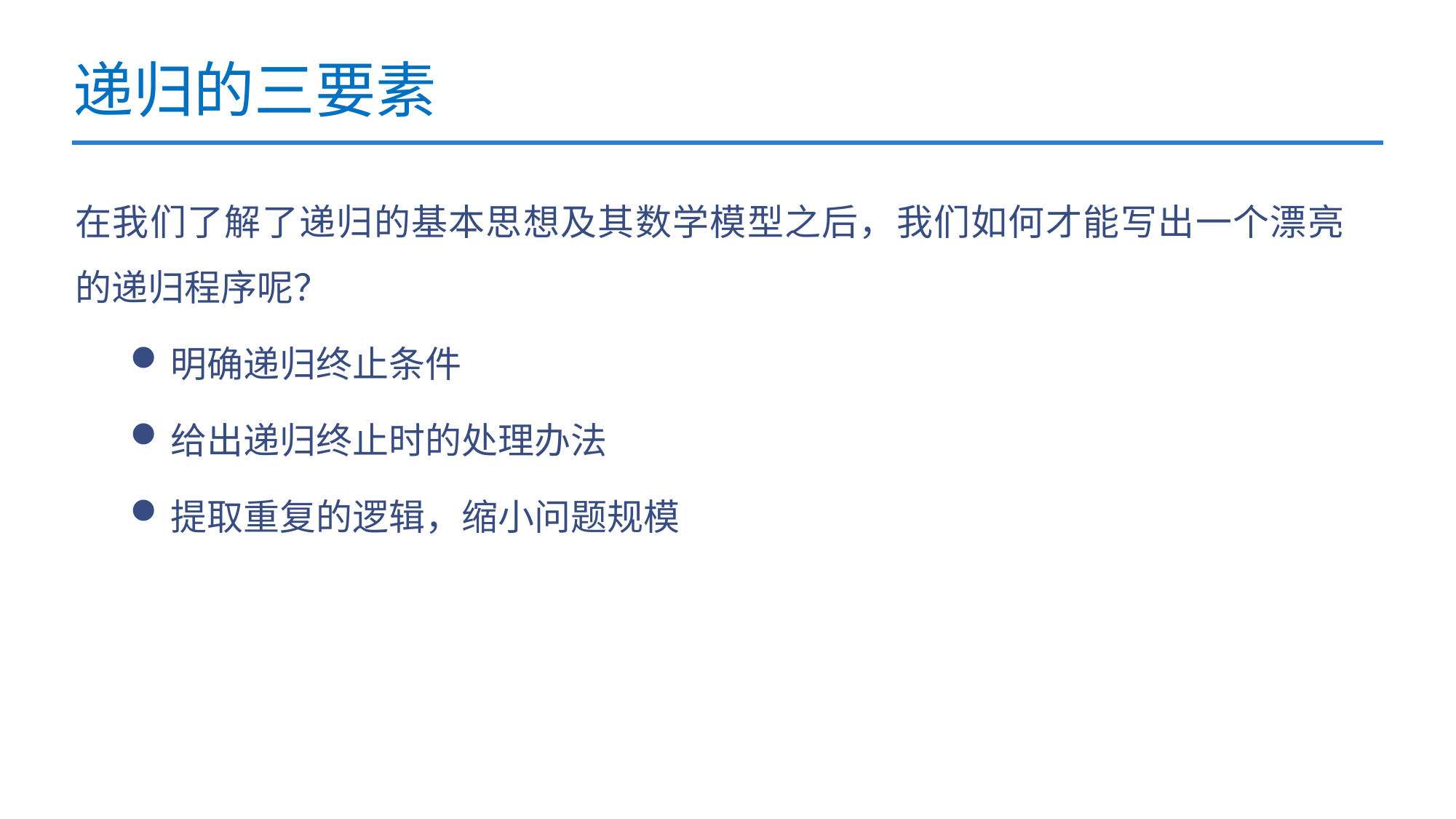

# 递归的三要素
在我们了解了递归的基本思想及其数学模型之后，我们如何才能写出一个漂亮的递归程序呢？
明确递归终止条件
给出递归终止时的处理办法
提取重复的逻辑，缩小问题规模